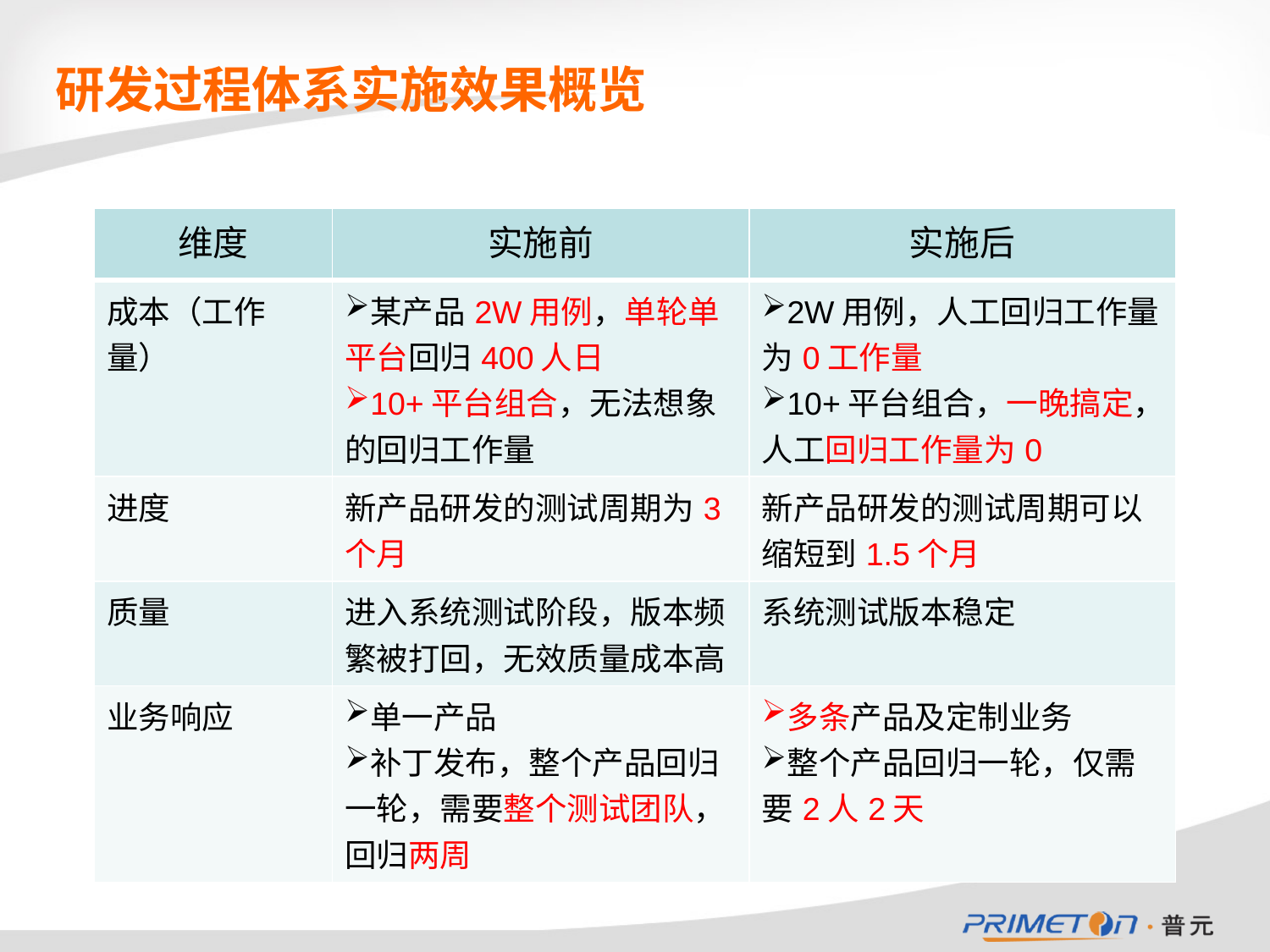

# 研发过程体系实施效果概览
| 维度 | 实施前 | 实施后 |
| --- | --- | --- |
| 成本（工作量） | 某产品2W用例，单轮单平台回归400人日 10+平台组合，无法想象的回归工作量 | 2W用例，人工回归工作量为0工作量 10+平台组合，一晚搞定，人工回归工作量为0 |
| 进度 | 新产品研发的测试周期为3个月 | 新产品研发的测试周期可以缩短到1.5个月 |
| 质量 | 进入系统测试阶段，版本频繁被打回，无效质量成本高 | 系统测试版本稳定 |
| 业务响应 | 单一产品 补丁发布，整个产品回归一轮，需要整个测试团队，回归两周 | 多条产品及定制业务 整个产品回归一轮，仅需要2人2天 |